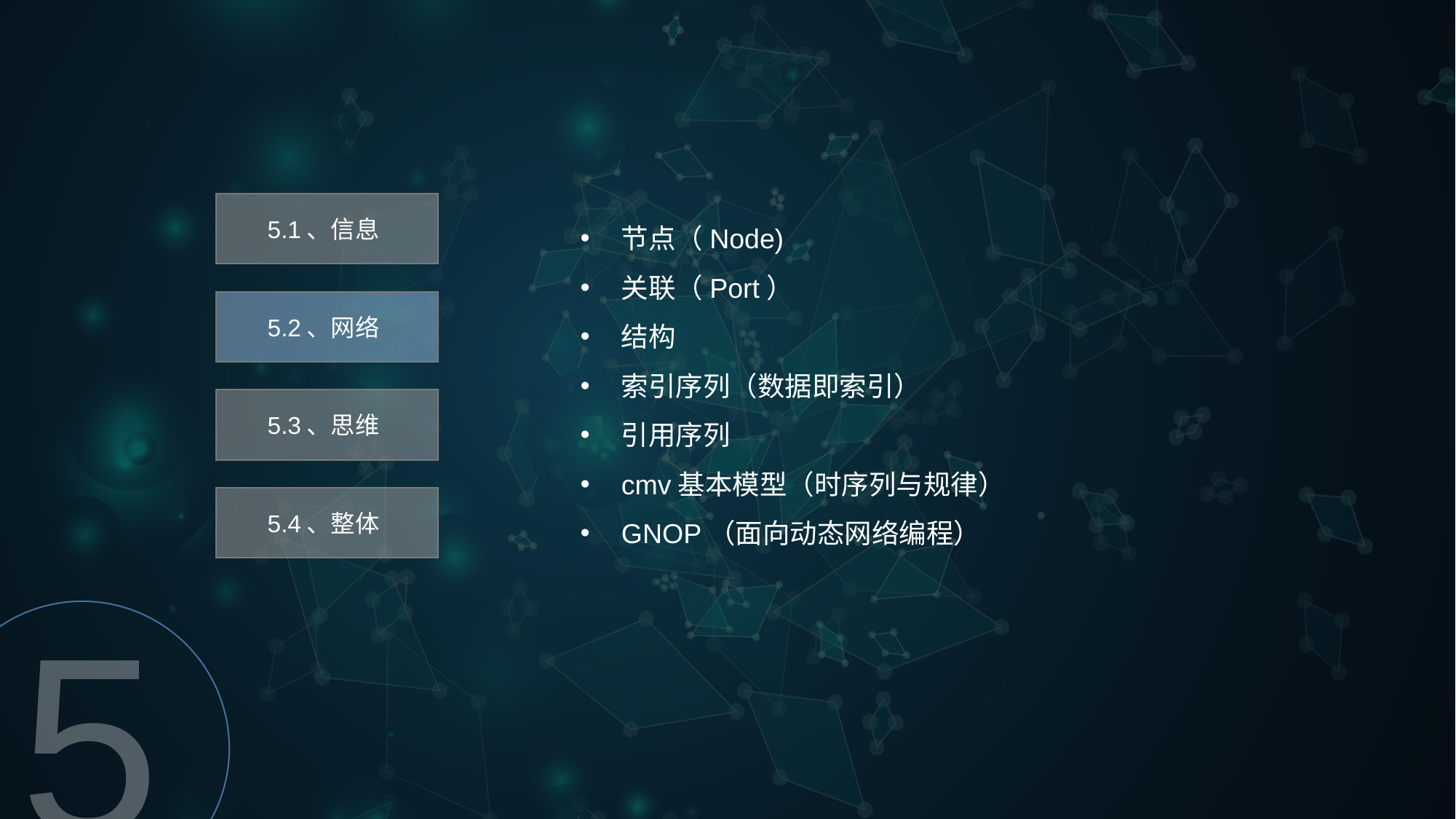

5.1、信息
节点（Node)
关联（Port）
结构
索引序列（数据即索引）
引用序列
cmv基本模型（时序列与规律）
GNOP（面向动态网络编程）
      5.2、网络
      5.3、思维
      5.4、整体
5